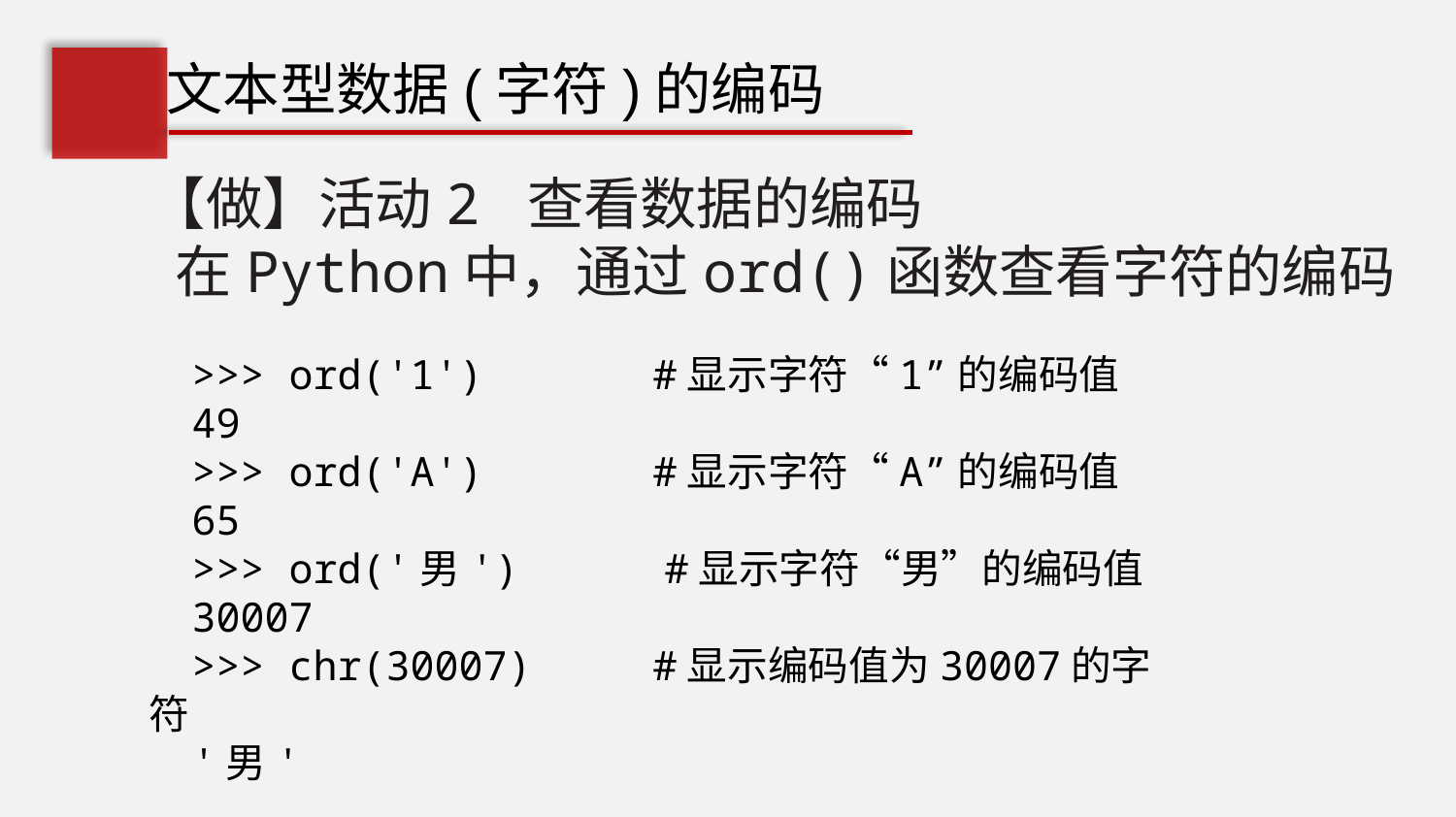

文本型数据(字符)的编码

【做】活动2 查看数据的编码
 在Python中，通过ord()函数查看字符的编码
>>> ord('1')       #显示字符“1”的编码值
49
>>> ord('A')       #显示字符“A”的编码值
65
>>> ord('男')      #显示字符“男”的编码值
30007
>>> chr(30007)     #显示编码值为30007的字符
'男'